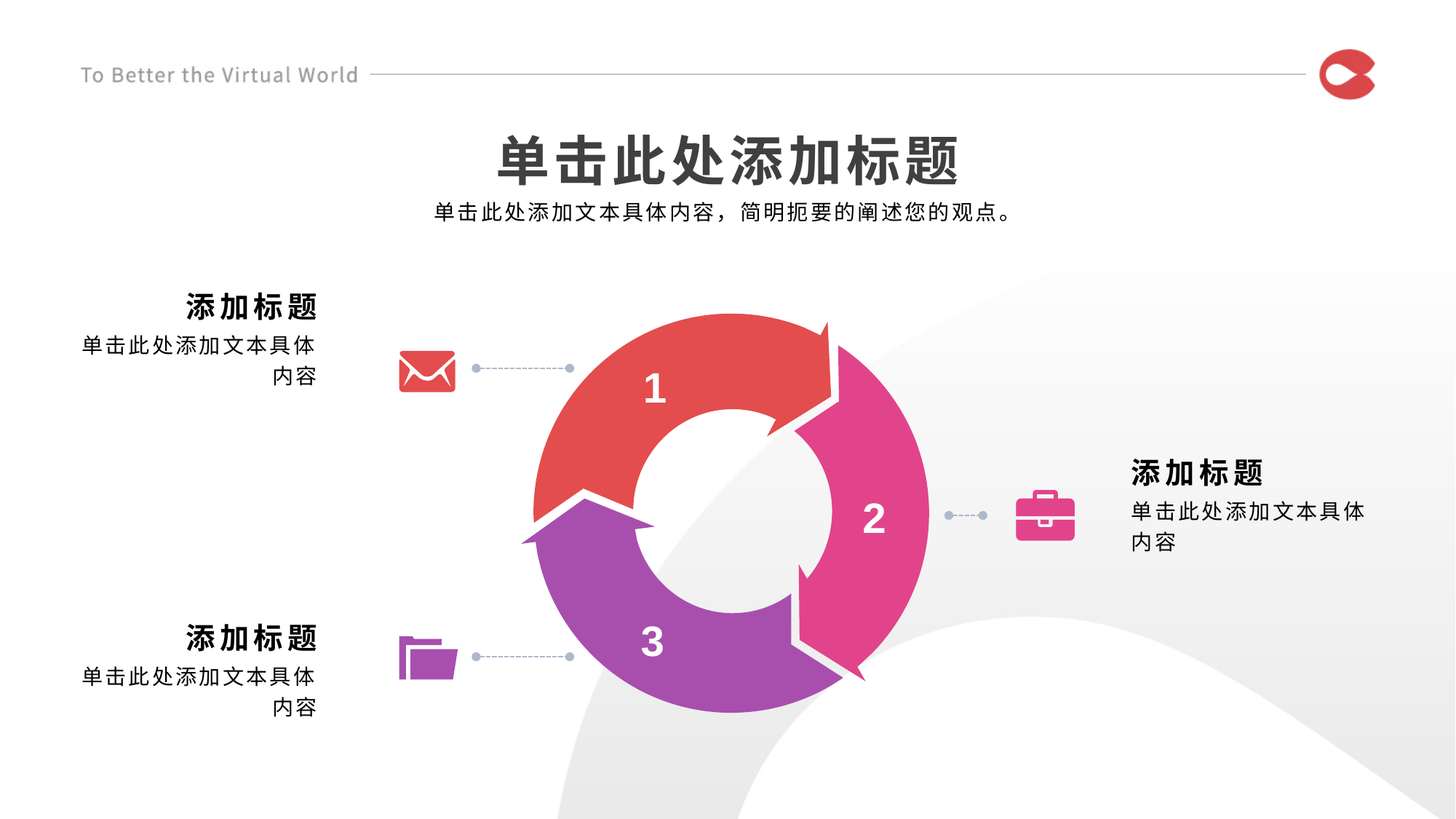

单击此处添加标题
单击此处添加文本具体内容，简明扼要的阐述您的观点。
添加标题

单击此处添加文本具体内容

1

添加标题
2

单击此处添加文本具体内容

添加标题
3

单击此处添加文本具体内容